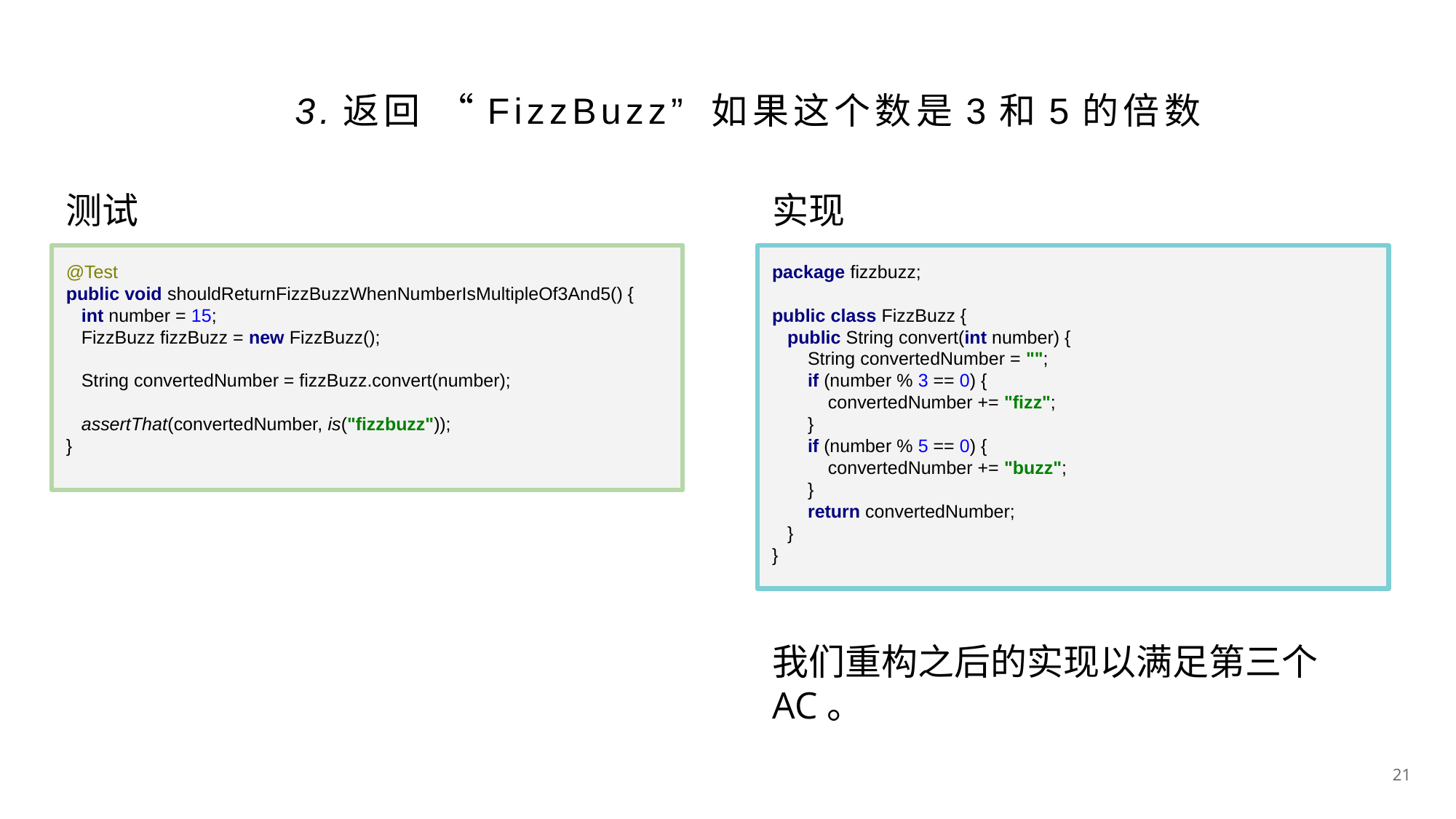

# 3.返回 “FizzBuzz” 如果这个数是3和5的倍数
测试
实现
package fizzbuzz;

public class FizzBuzz {
   public String convert(int number) {
       String convertedNumber = "";
       if (number % 3 == 0) {
           convertedNumber += "fizz";
       }
       if (number % 5 == 0) {
           convertedNumber += "buzz";
       }
       return convertedNumber;
   }
}

@Test
public void shouldReturnFizzBuzzWhenNumberIsMultipleOf3And5() {
   int number = 15;
   FizzBuzz fizzBuzz = new FizzBuzz();

   String convertedNumber = fizzBuzz.convert(number);

   assertThat(convertedNumber, is("fizzbuzz"));
}

我们重构之后的实现以满足第三个AC。
21